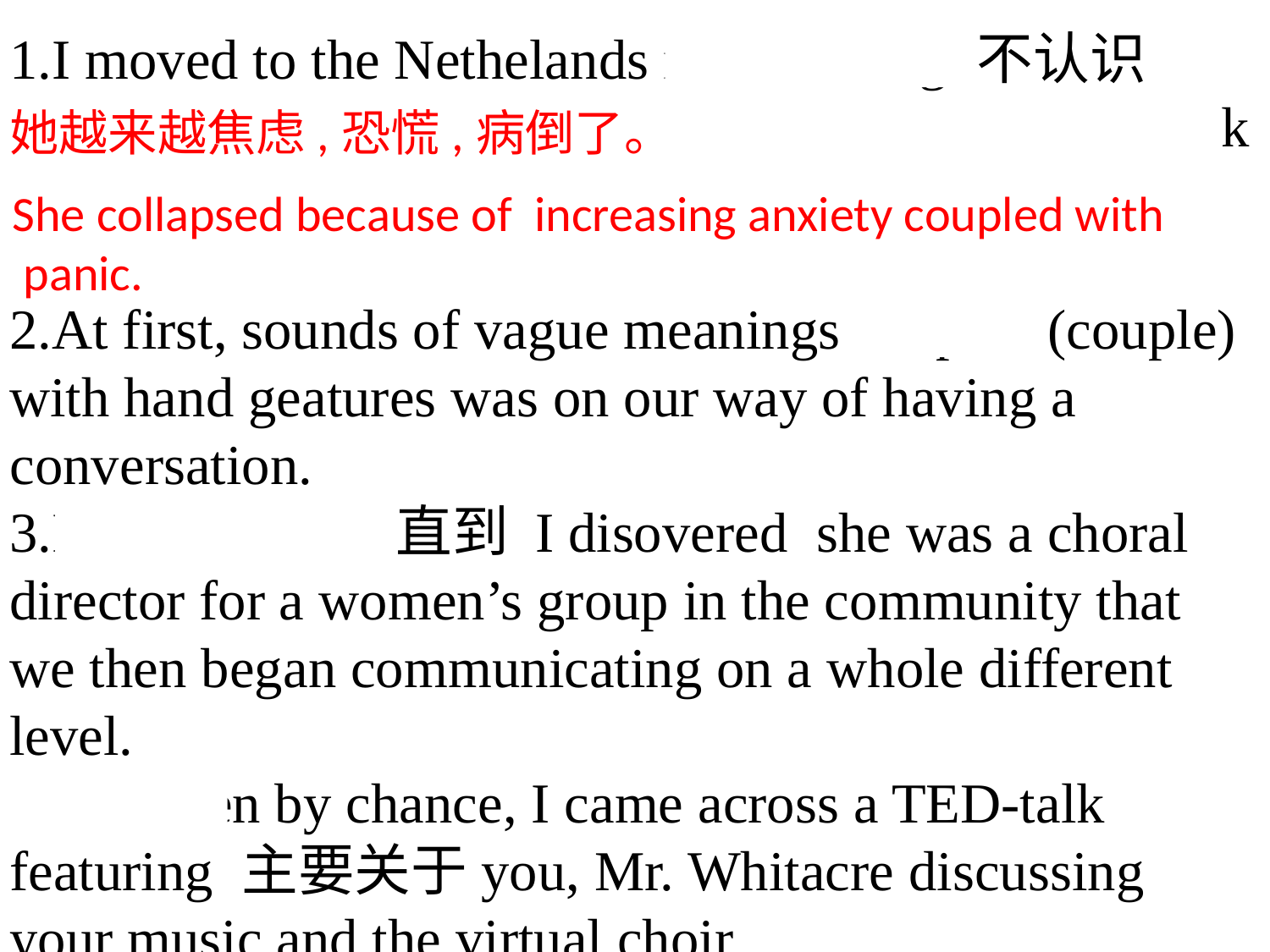

1.I moved to the Nethelands not knowing 不认识anyone except my husband, not knowing how to speak the language, and leaving (leave)behind my friends, family and everything I knew that represented me.
2.At first, sounds of vague meanings coupled (couple) with hand geatures was on our way of having a conversation.
3.It wasn’t until 直到 I disovered  she was a choral director for a women’s group in the community that we then began communicating on a whole different level.
4.And then by chance, I came across a TED-talk featuring 主要关于you, Mr. Whitacre discussing  your music and the virtual choir.

她越来越焦虑,恐慌,病倒了。

She collapsed because of  increasing anxiety coupled with
 panic.